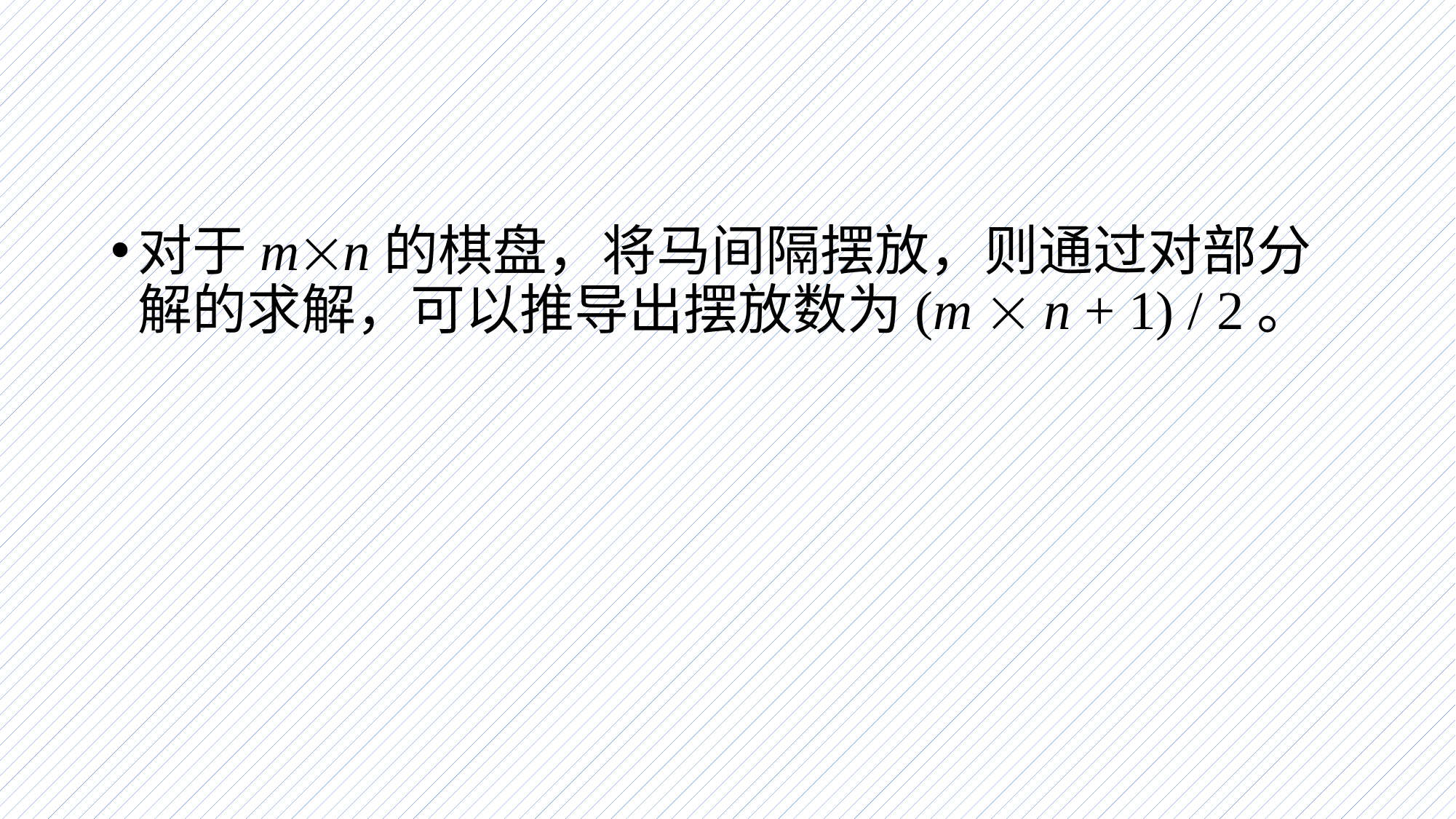

#
对于m×n的棋盘，将马间隔摆放，则通过对部分解的求解，可以推导出摆放数为(m × n + 1) / 2。